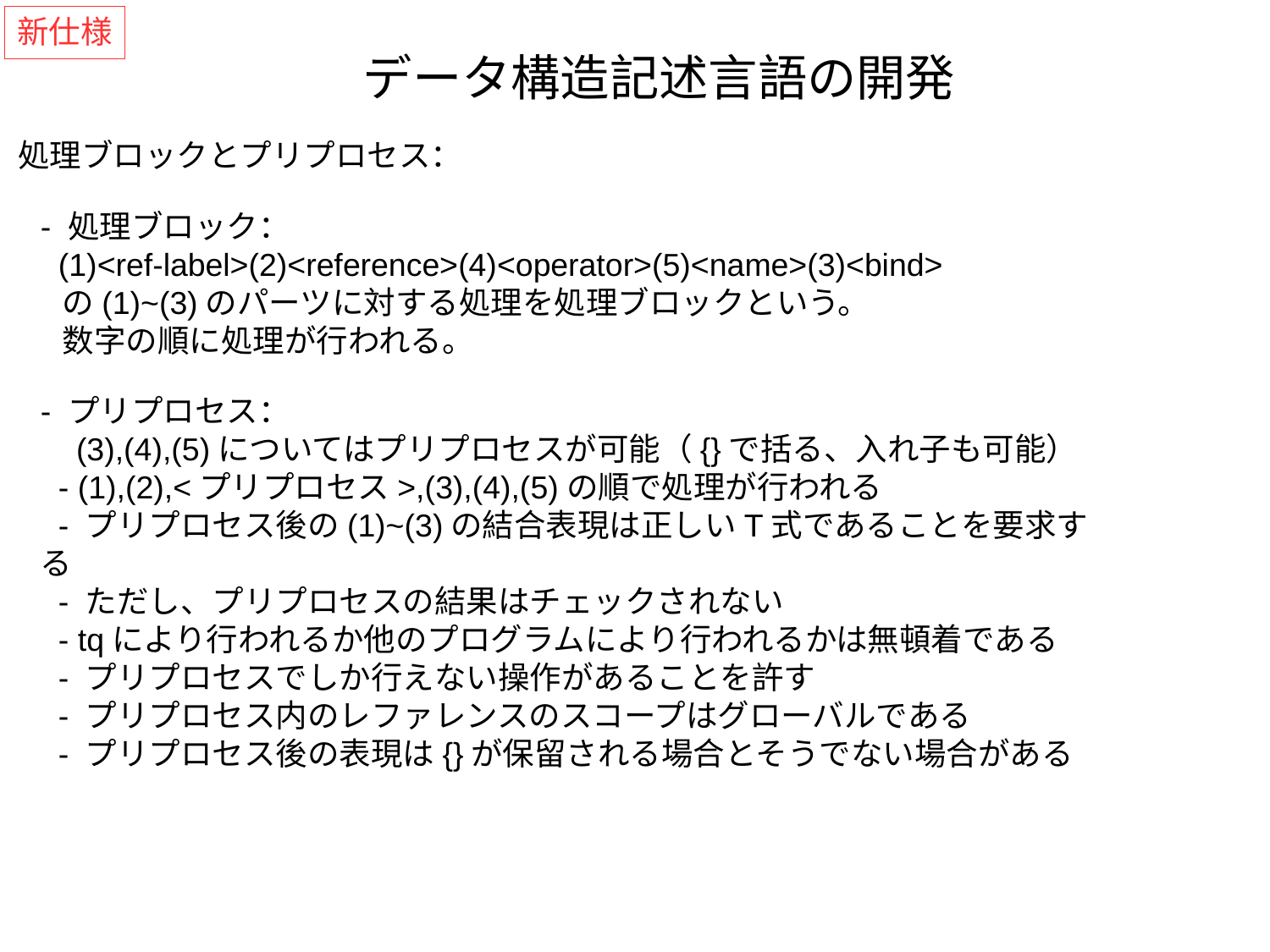

新仕様
データ構造記述言語の開発
処理ブロックとプリプロセス：
- 処理ブロック：
  (1)<ref-label>(2)<reference>(4)<operator>(5)<name>(3)<bind>
  の(1)~(3)のパーツに対する処理を処理ブロックという。
  数字の順に処理が行われる。
- プリプロセス：
    (3),(4),(5)についてはプリプロセスが可能（{}で括る、入れ子も可能）
  - (1),(2),<プリプロセス>,(3),(4),(5)の順で処理が行われる
  - プリプロセス後の(1)~(3)の結合表現は正しいT式であることを要求する
  - ただし、プリプロセスの結果はチェックされない
  - tqにより行われるか他のプログラムにより行われるかは無頓着である
  - プリプロセスでしか行えない操作があることを許す
  - プリプロセス内のレファレンスのスコープはグローバルである
  - プリプロセス後の表現は{}が保留される場合とそうでない場合がある